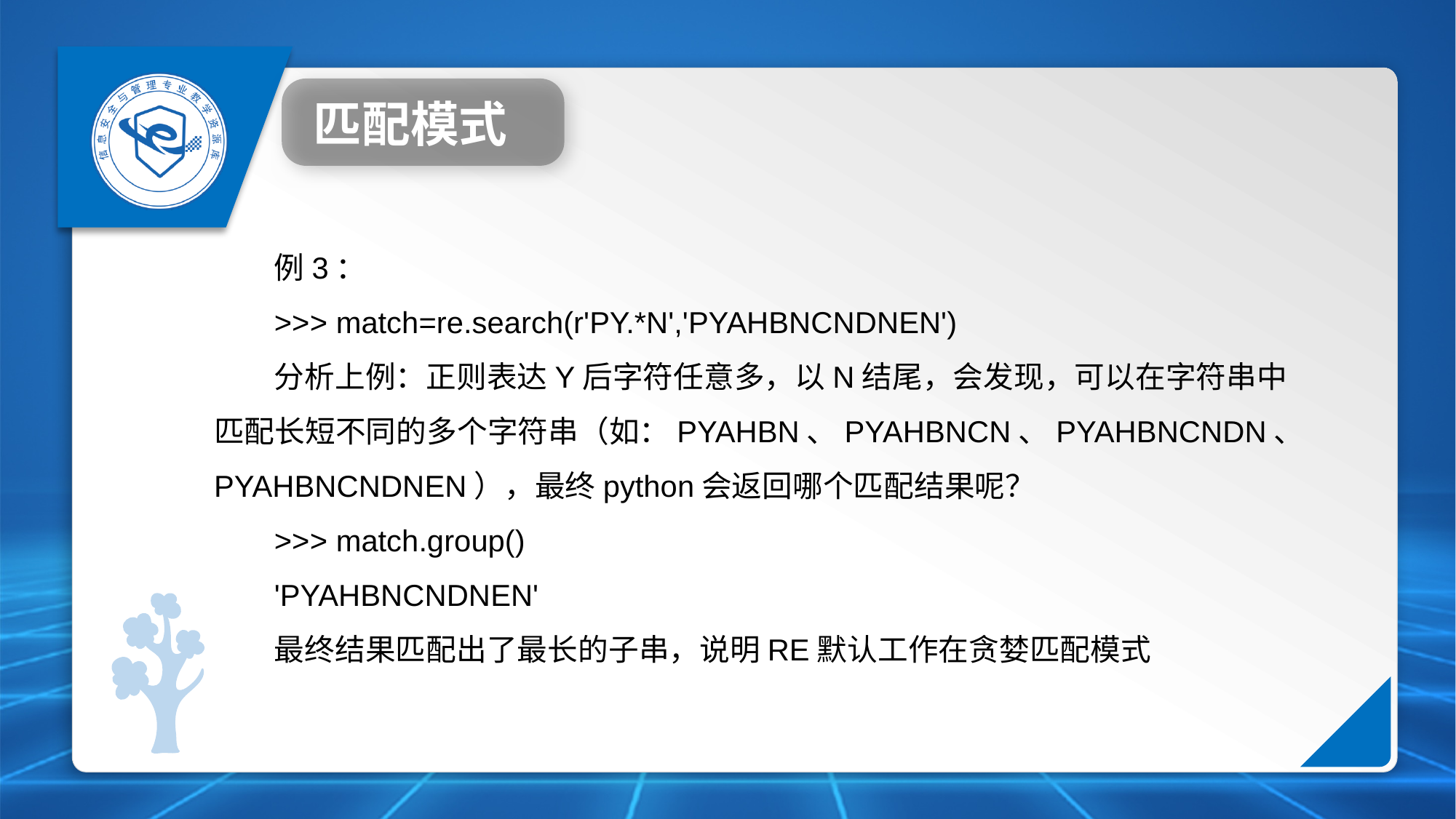

匹配模式
例3：
>>> match=re.search(r'PY.*N','PYAHBNCNDNEN')
分析上例：正则表达Y后字符任意多，以N结尾，会发现，可以在字符串中匹配长短不同的多个字符串（如：PYAHBN、PYAHBNCN、PYAHBNCNDN、PYAHBNCNDNEN），最终python会返回哪个匹配结果呢？
>>> match.group()
'PYAHBNCNDNEN'
最终结果匹配出了最长的子串，说明RE默认工作在贪婪匹配模式